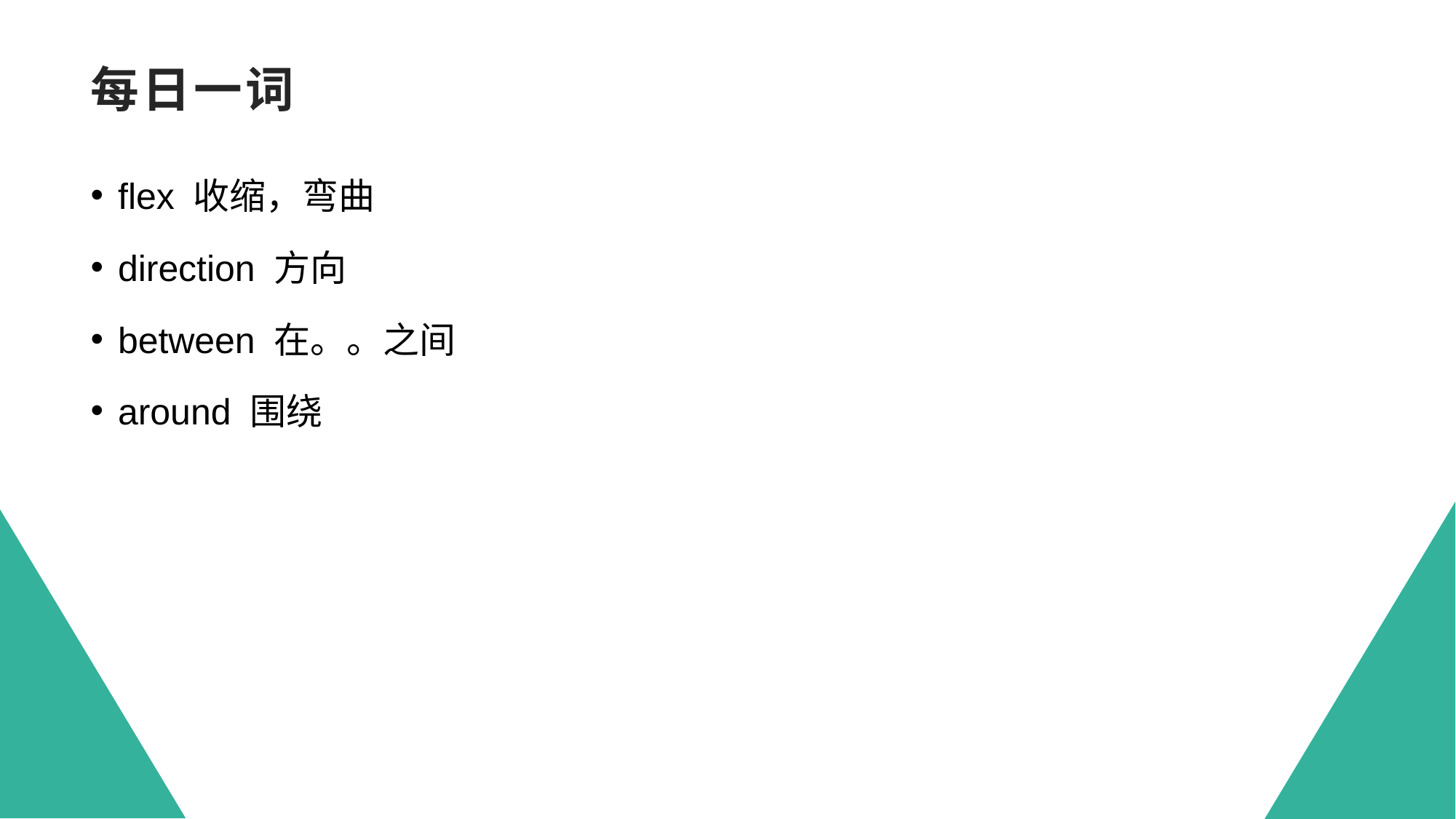

# 每日一词
flex 收缩，弯曲
direction 方向
between 在。。之间
around 围绕